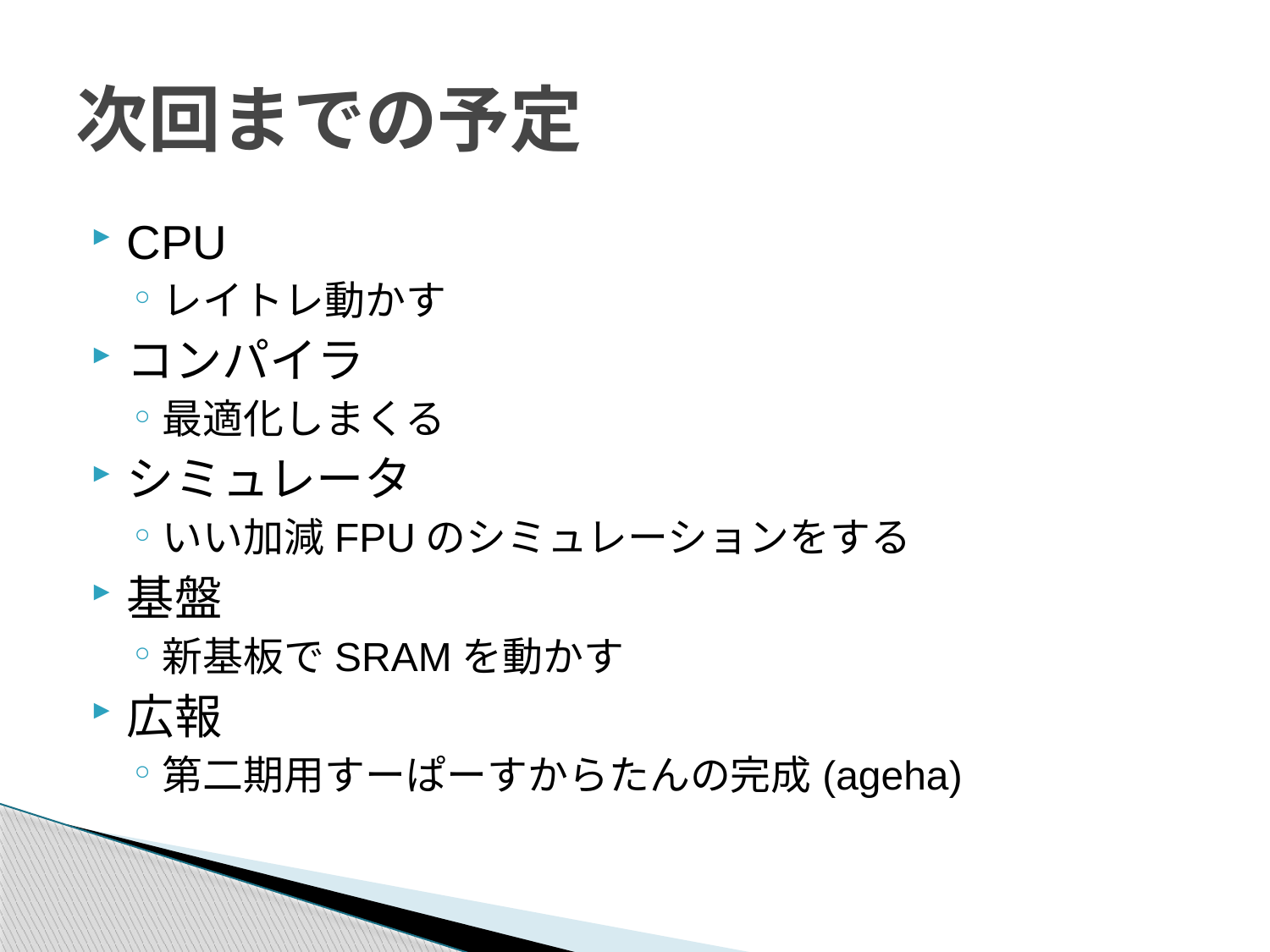

# 次回までの予定
CPU
レイトレ動かす
コンパイラ
最適化しまくる
シミュレータ
いい加減FPUのシミュレーションをする
基盤
新基板でSRAMを動かす
広報
第二期用すーぱーすからたんの完成(ageha)